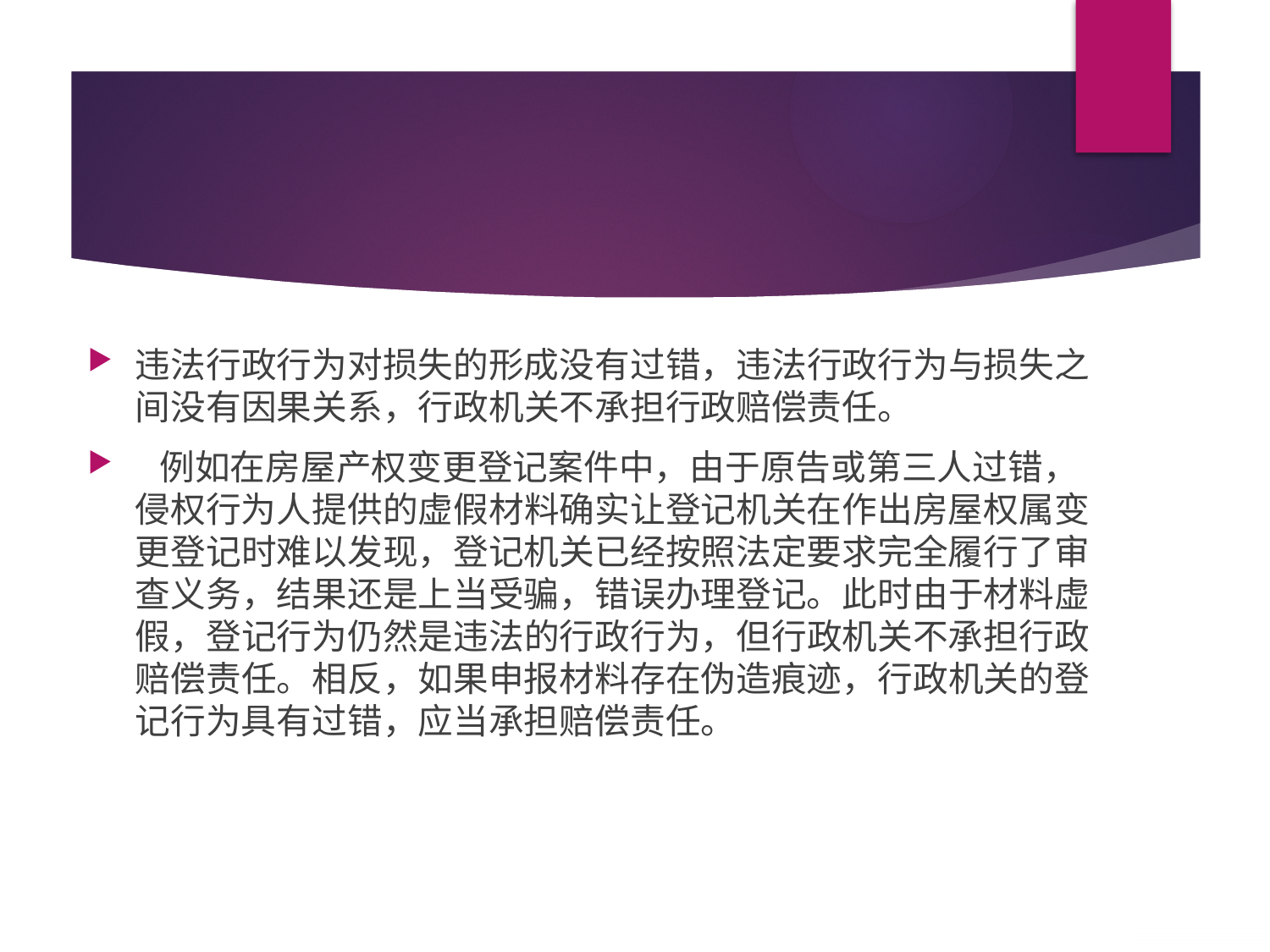

#
违法行政行为对损失的形成没有过错，违法行政行为与损失之间没有因果关系，行政机关不承担行政赔偿责任。
  例如在房屋产权变更登记案件中，由于原告或第三人过错，侵权行为人提供的虚假材料确实让登记机关在作出房屋权属变更登记时难以发现，登记机关已经按照法定要求完全履行了审查义务，结果还是上当受骗，错误办理登记。此时由于材料虚假，登记行为仍然是违法的行政行为，但行政机关不承担行政赔偿责任。相反，如果申报材料存在伪造痕迹，行政机关的登记行为具有过错，应当承担赔偿责任。